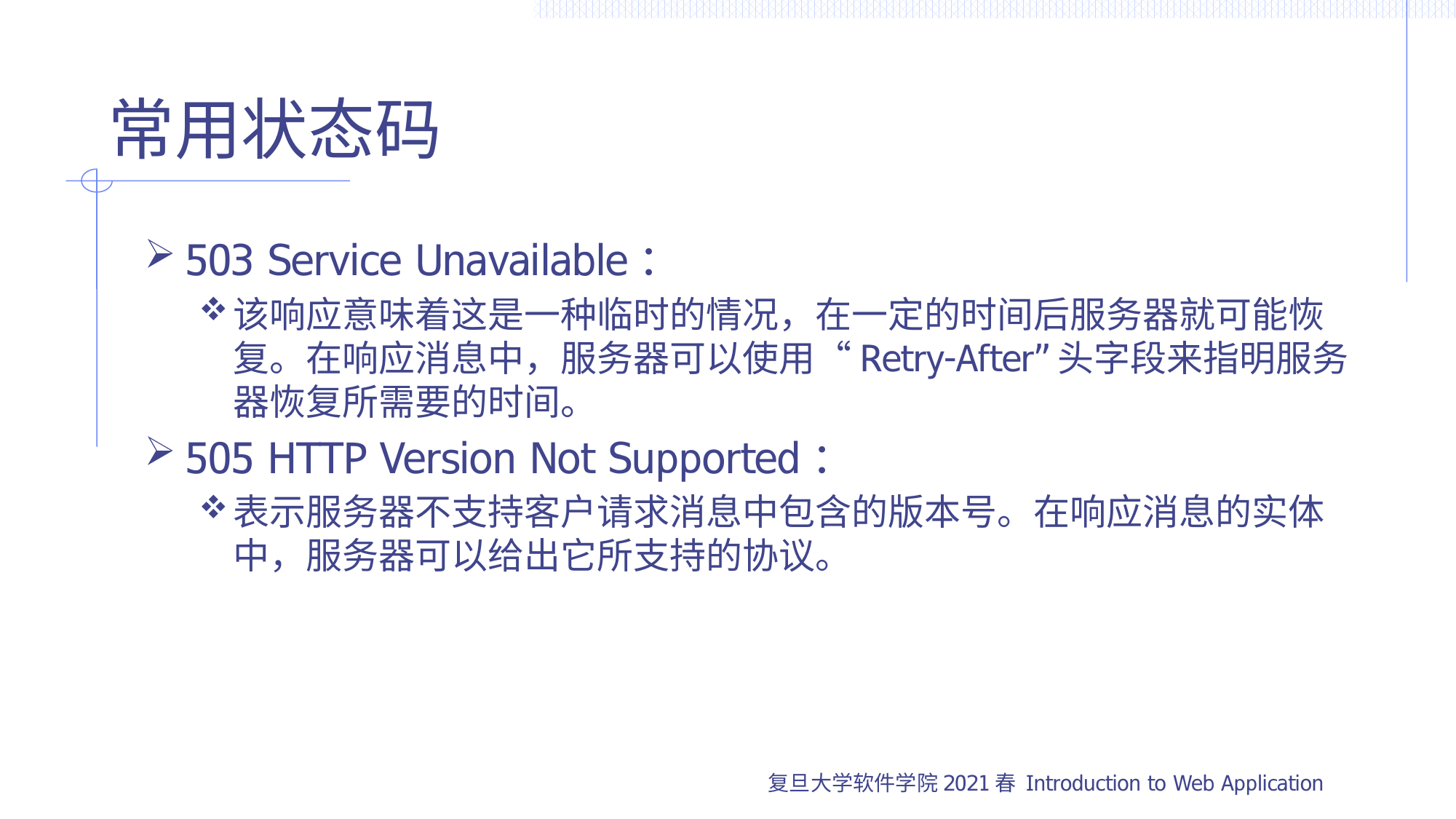

# 常用状态码
503 Service Unavailable：
该响应意味着这是一种临时的情况，在一定的时间后服务器就可能恢复。在响应消息中，服务器可以使用“Retry-After”头字段来指明服务器恢复所需要的时间。
505 HTTP Version Not Supported：
表示服务器不支持客户请求消息中包含的版本号。在响应消息的实体中，服务器可以给出它所支持的协议。